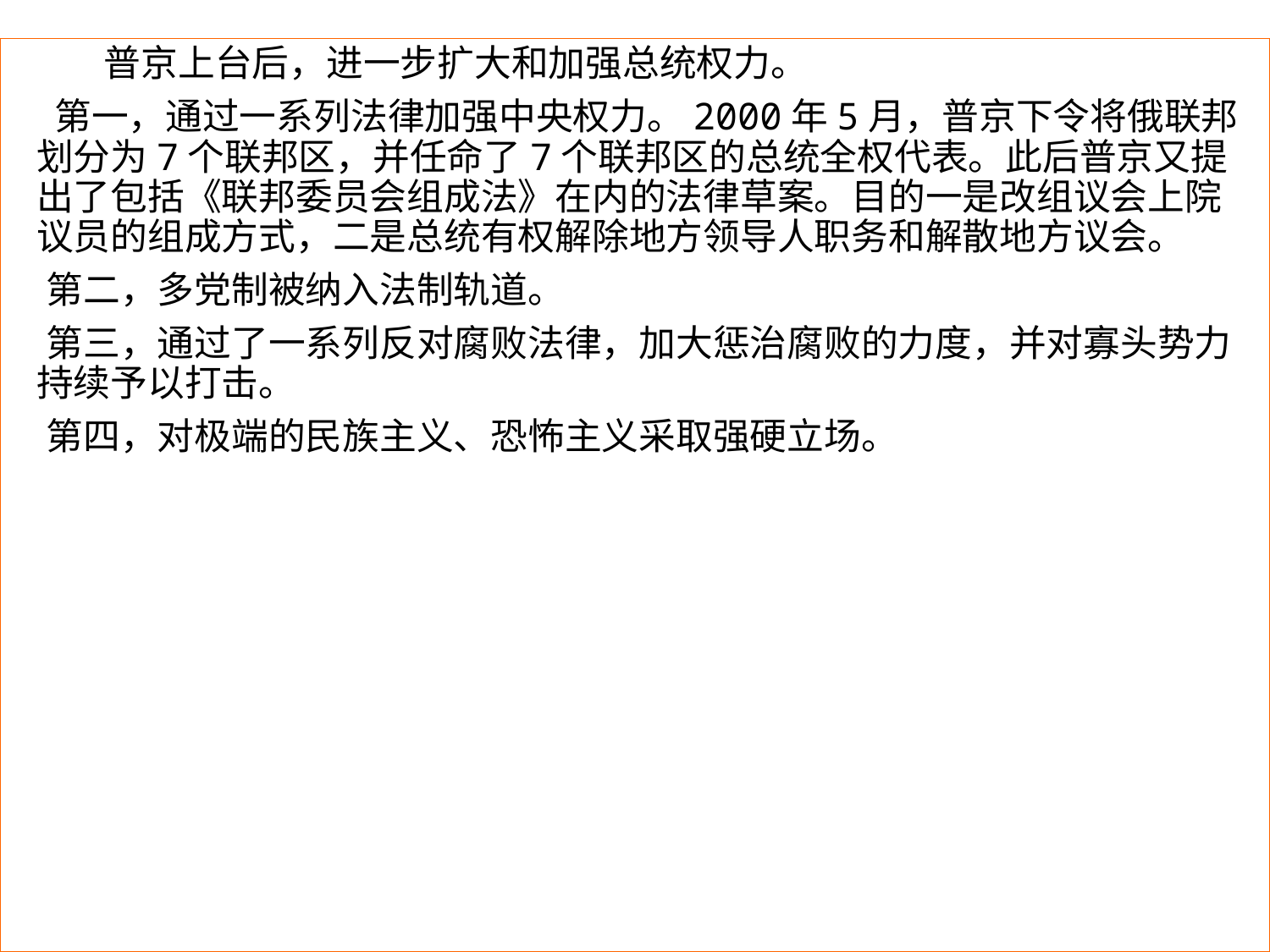

普京上台后，进一步扩大和加强总统权力。
    第一，通过一系列法律加强中央权力。2000年5月，普京下令将俄联邦划分为7个联邦区，并任命了7个联邦区的总统全权代表。此后普京又提出了包括《联邦委员会组成法》在内的法律草案。目的一是改组议会上院议员的组成方式，二是总统有权解除地方领导人职务和解散地方议会。
   第二，多党制被纳入法制轨道。
   第三，通过了一系列反对腐败法律，加大惩治腐败的力度，并对寡头势力持续予以打击。
   第四，对极端的民族主义、恐怖主义采取强硬立场。